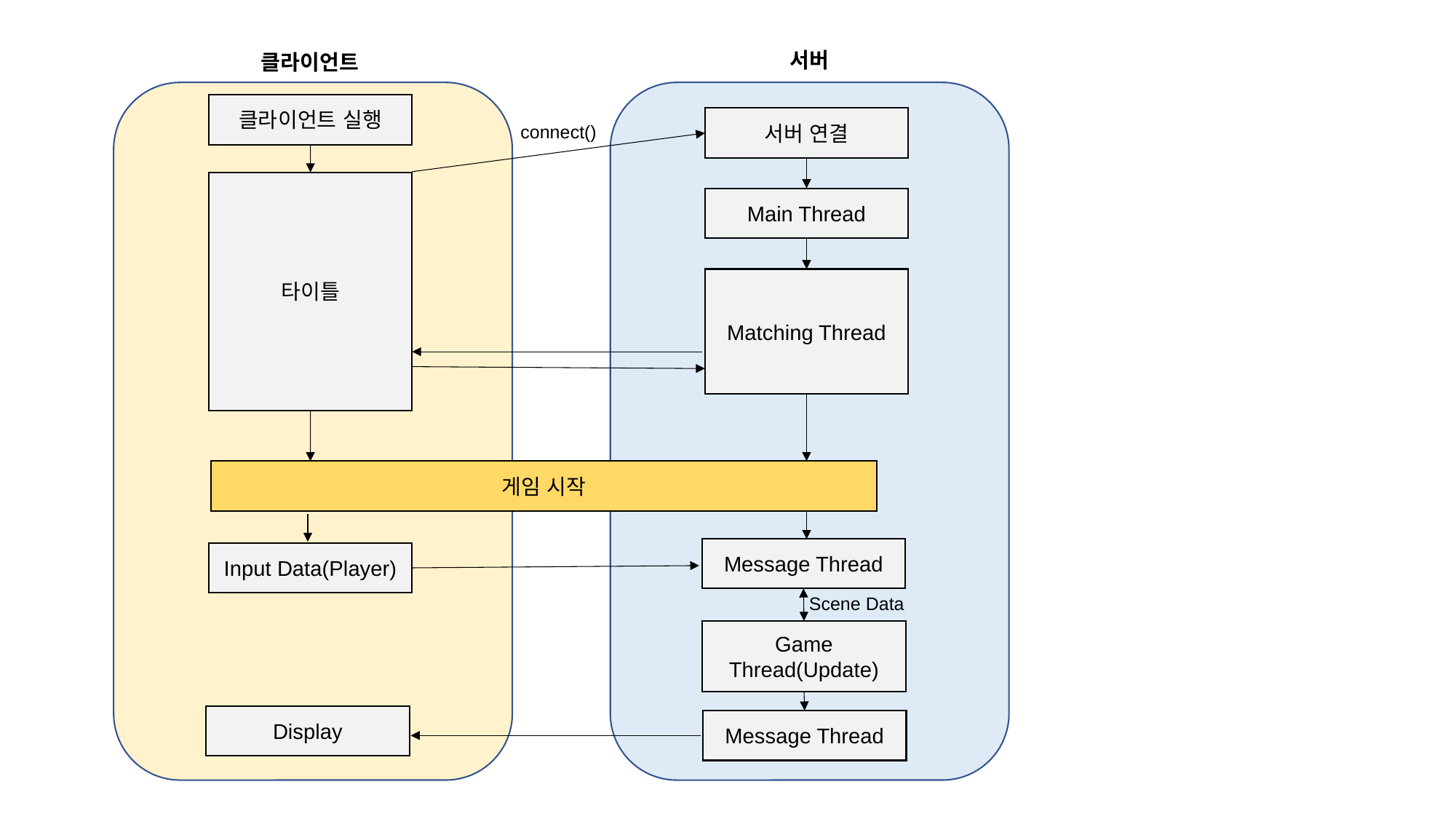

서버
클라이언트

클라이언트 실행
서버 연결
connect()
타이틀
Main Thread
Matching Thread
게임 시작
Message Thread
Input Data(Player)
Scene Data
Game Thread(Update)
Display
Message Thread